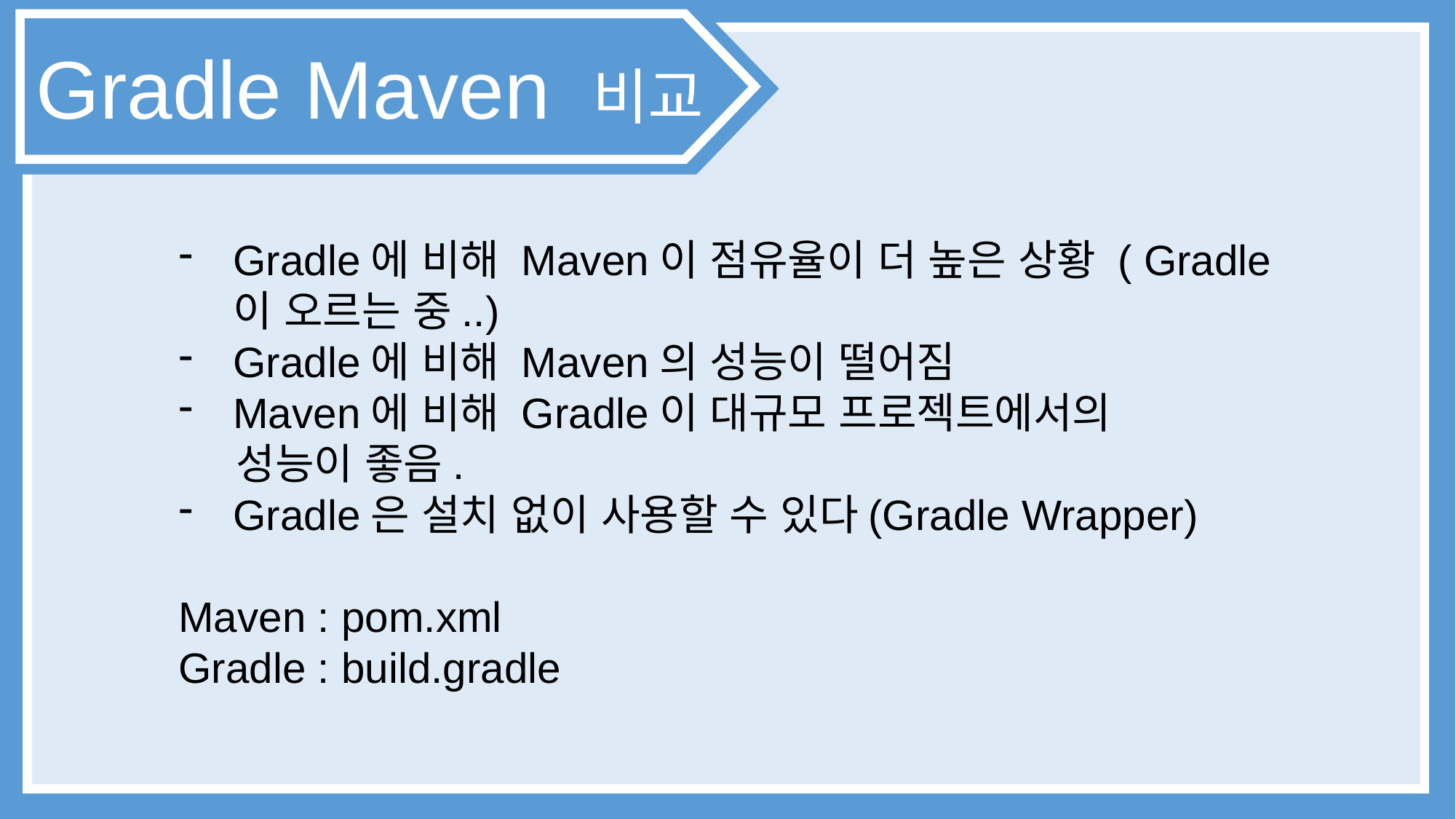

Gradle Maven 비교

Gradle에 비해 Maven이 점유율이 더 높은 상황 ( Gradle이 오르는 중..)
Gradle에 비해 Maven의 성능이 떨어짐
Maven에 비해 Gradle이 대규모 프로젝트에서의
    성능이 좋음.
Gradle은 설치 없이 사용할 수 있다(Gradle Wrapper)

Maven : pom.xml
Gradle : build.gradle